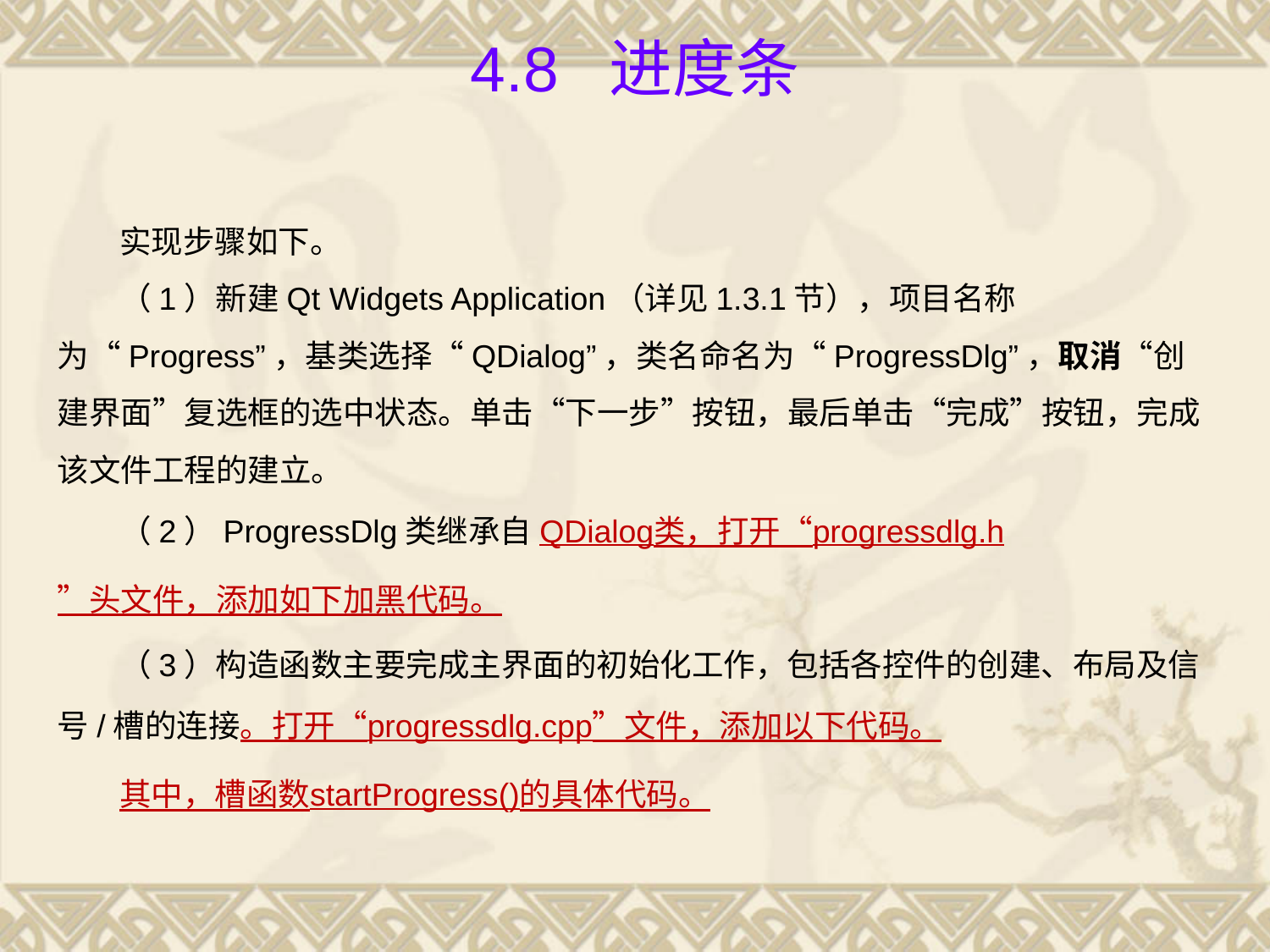

# 4.8  进度条
实现步骤如下。
（1）新建Qt Widgets Application（详见1.3.1节），项目名称为“Progress”，基类选择“QDialog”，类名命名为“ProgressDlg”，取消“创建界面”复选框的选中状态。单击“下一步”按钮，最后单击“完成”按钮，完成该文件工程的建立。
（2）ProgressDlg类继承自QDialog类，打开“progressdlg.h”头文件，添加如下加黑代码。
（3）构造函数主要完成主界面的初始化工作，包括各控件的创建、布局及信号/槽的连接。打开“progressdlg.cpp”文件，添加以下代码。
其中，槽函数startProgress()的具体代码。